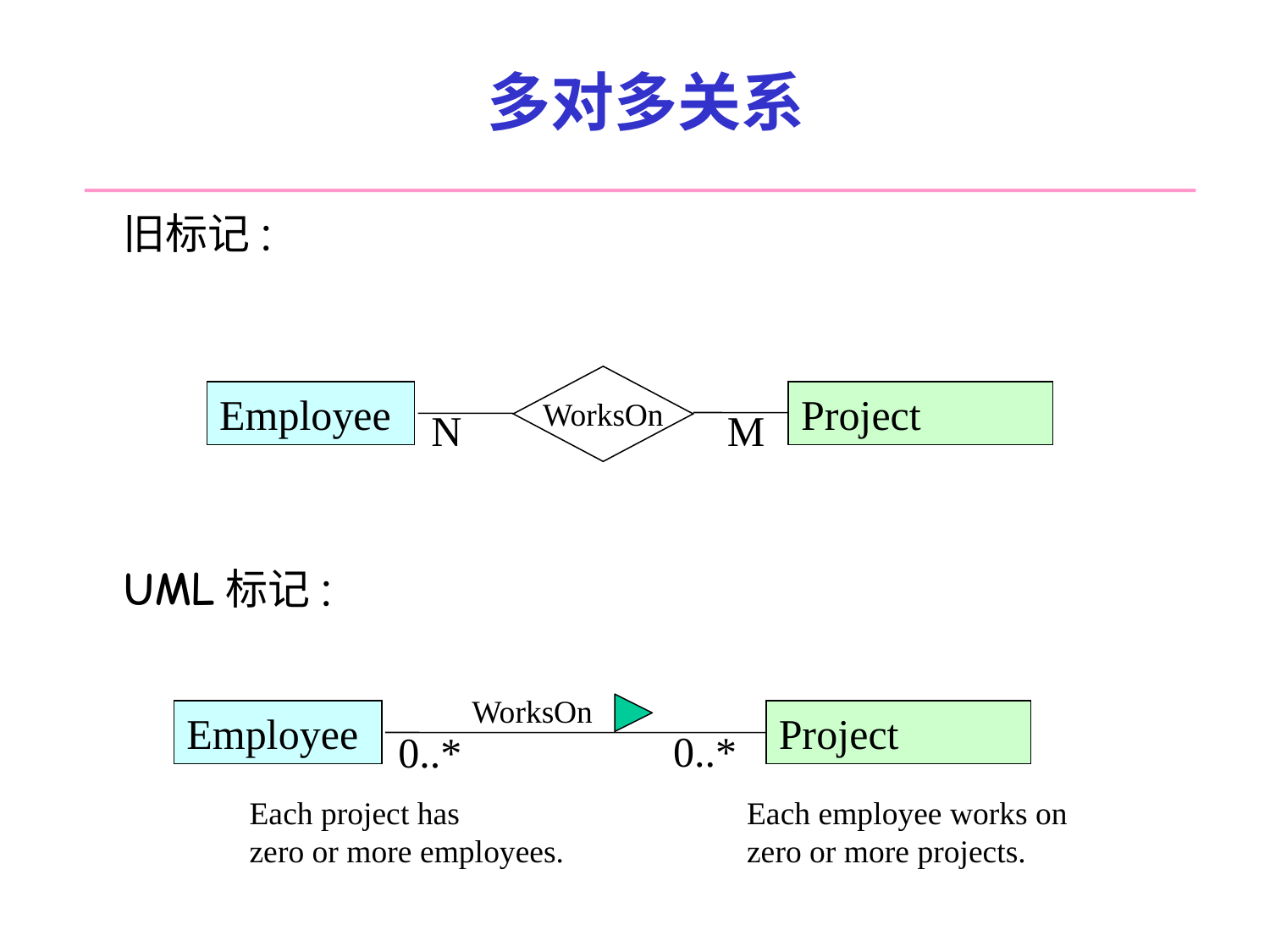

# 多对多关系
旧标记:

UML标记:
WorksOn
Employee
Project
N
M

WorksOn

Employee
Project
0..*
0..*

Each project has
zero or more employees.
Each employee works on
zero or more projects.